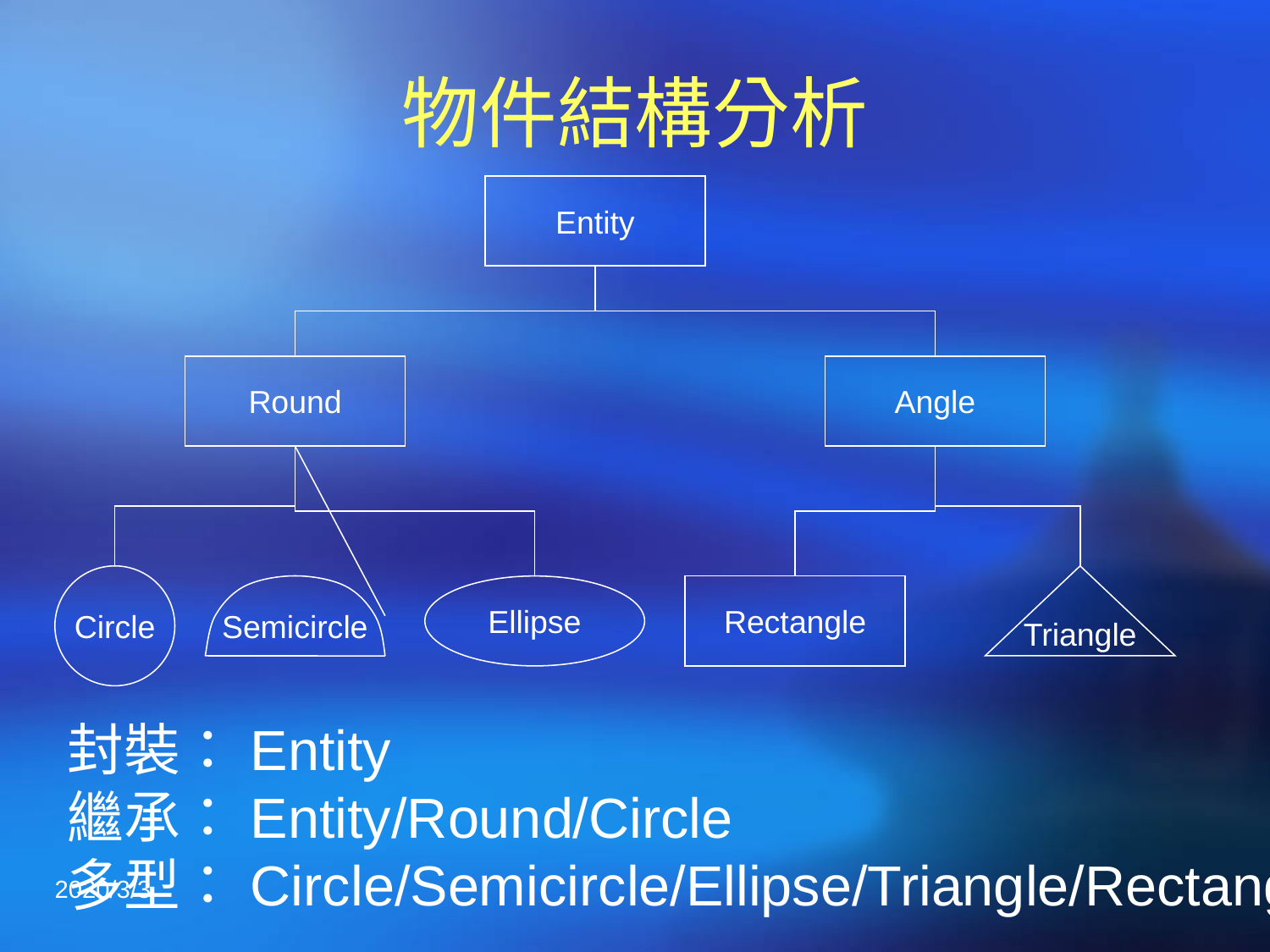

# 物件結構分析
Entity
Round
Angle
Circle
Triangle

Ellipse
Rectangle
Semicircle

封裝：Entity
繼承：Entity/Round/Circle
多型：Circle/Semicircle/Ellipse/Triangle/Rectangle
2020/3/3